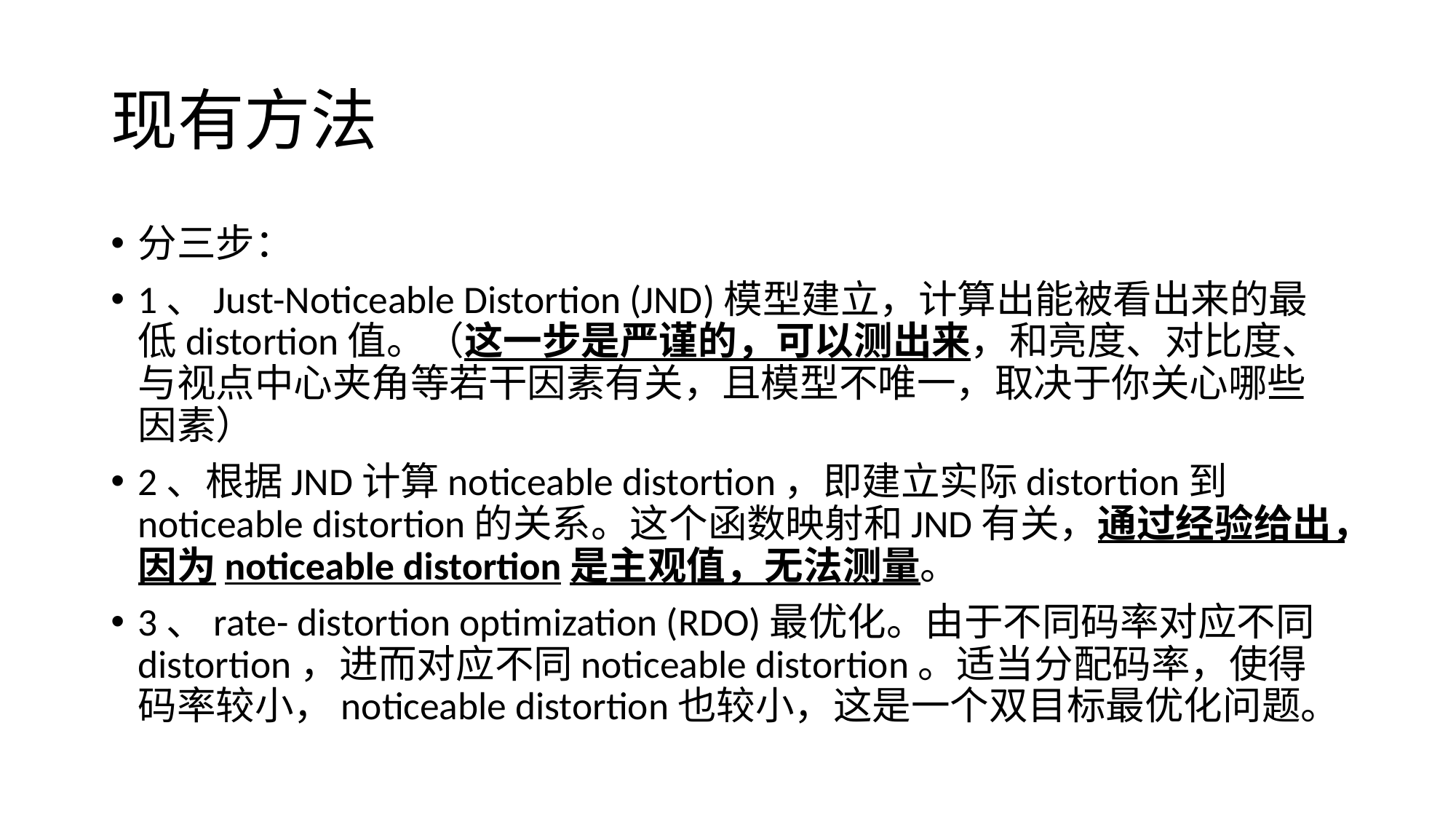

# 现有方法
分三步：
1、Just-Noticeable Distortion (JND)模型建立，计算出能被看出来的最低distortion值。（这一步是严谨的，可以测出来，和亮度、对比度、与视点中心夹角等若干因素有关，且模型不唯一，取决于你关心哪些因素）
2、根据JND计算noticeable distortion，即建立实际distortion到noticeable distortion的关系。这个函数映射和JND有关，通过经验给出，因为noticeable distortion是主观值，无法测量。
3、rate- distortion optimization (RDO)最优化。由于不同码率对应不同distortion，进而对应不同noticeable distortion。适当分配码率，使得码率较小，noticeable distortion也较小，这是一个双目标最优化问题。